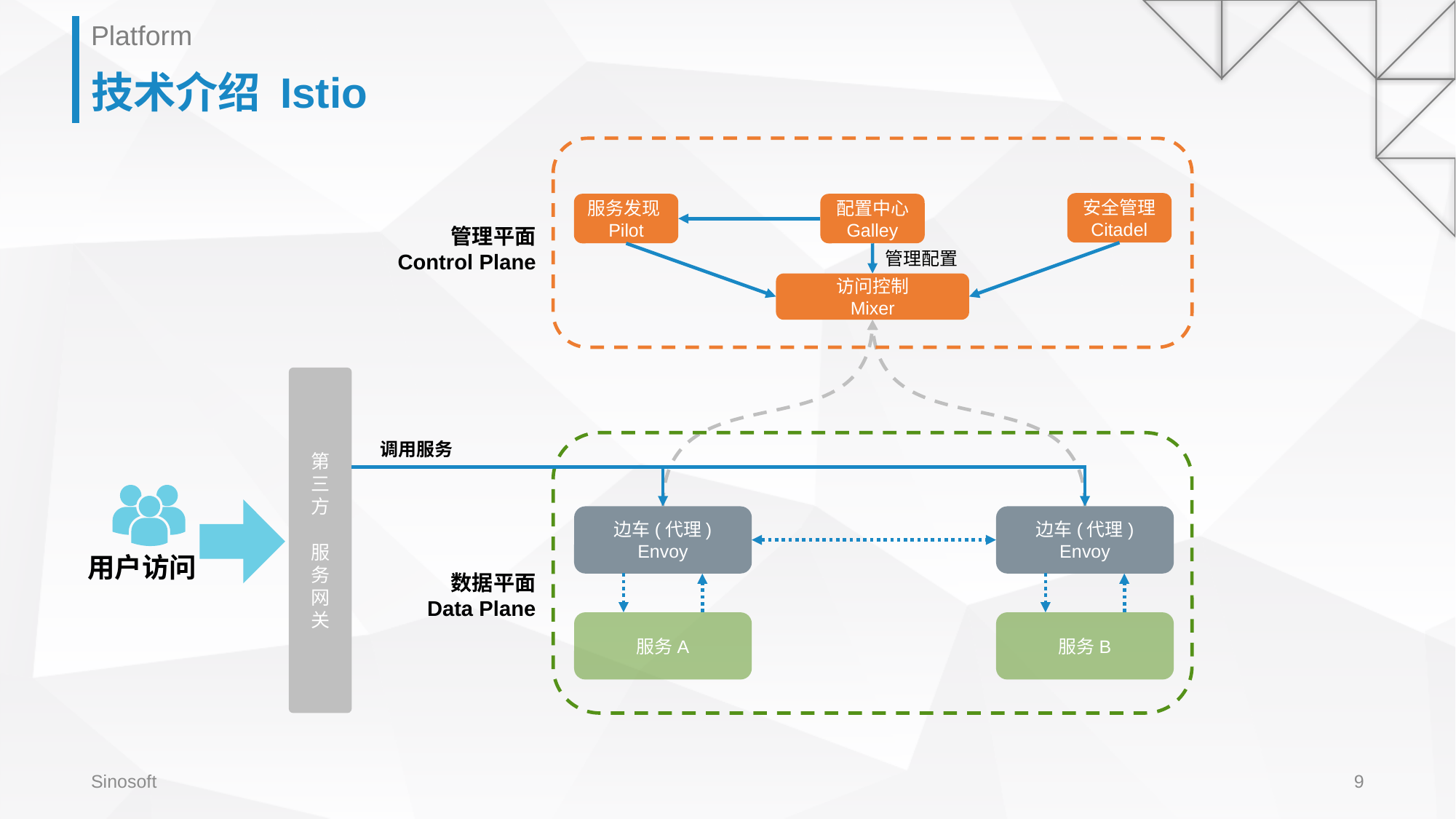

Platform
# 技术介绍 Istio

安全管理
Citadel
配置中心
Galley
服务发现Pilot
管理平面
Control Plane
管理配置
访问控制
Mixer
第
三
方

服
务
网
关

调用服务

边车(代理)
Envoy
服务A
边车(代理)
Envoy
服务B
用户访问
数据平面
Data Plane
Sinosoft
9